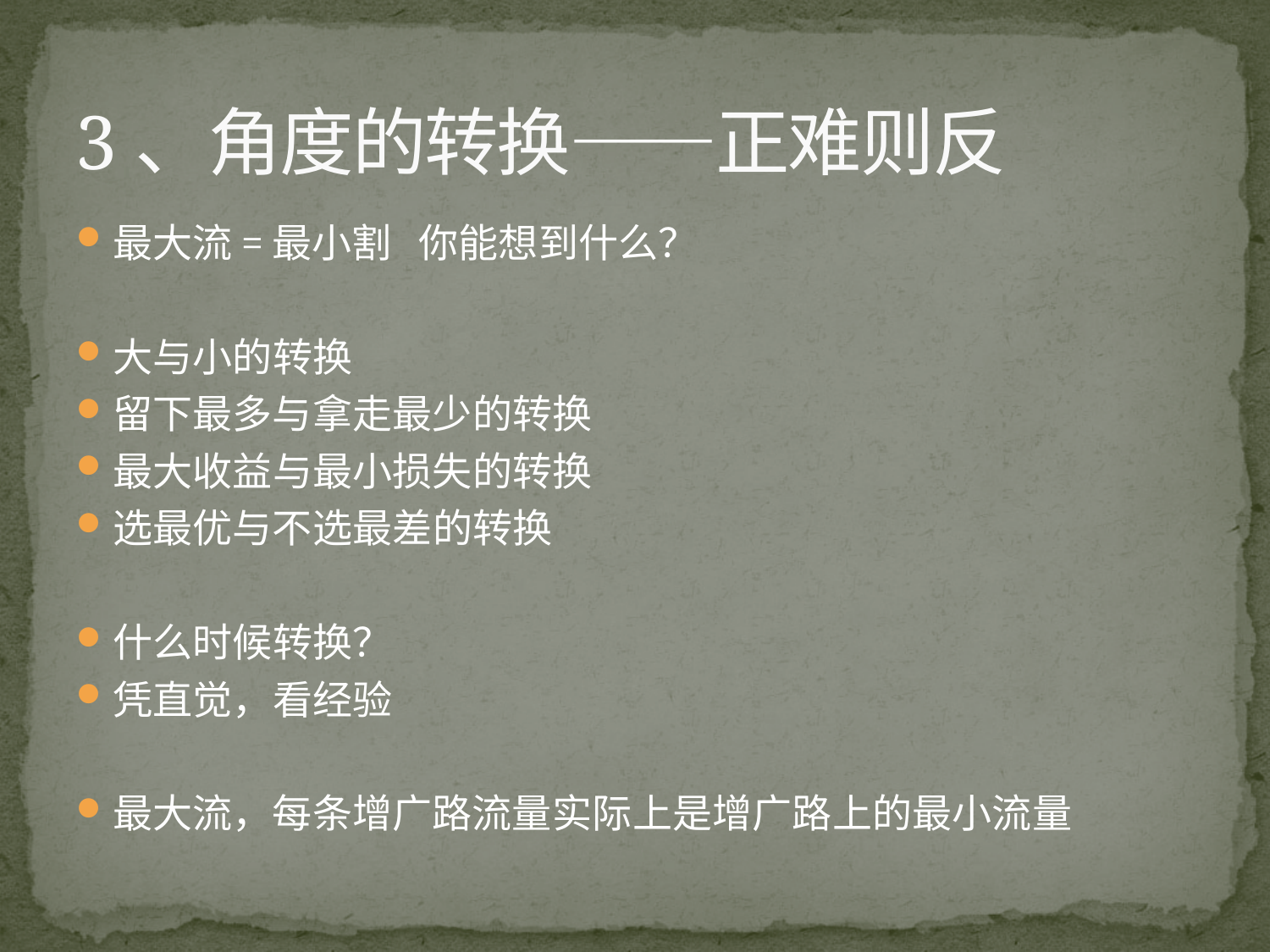

# 3、角度的转换——正难则反
最大流=最小割   你能想到什么？

大与小的转换
留下最多与拿走最少的转换
最大收益与最小损失的转换
选最优与不选最差的转换

什么时候转换？
凭直觉，看经验

最大流，每条增广路流量实际上是增广路上的最小流量